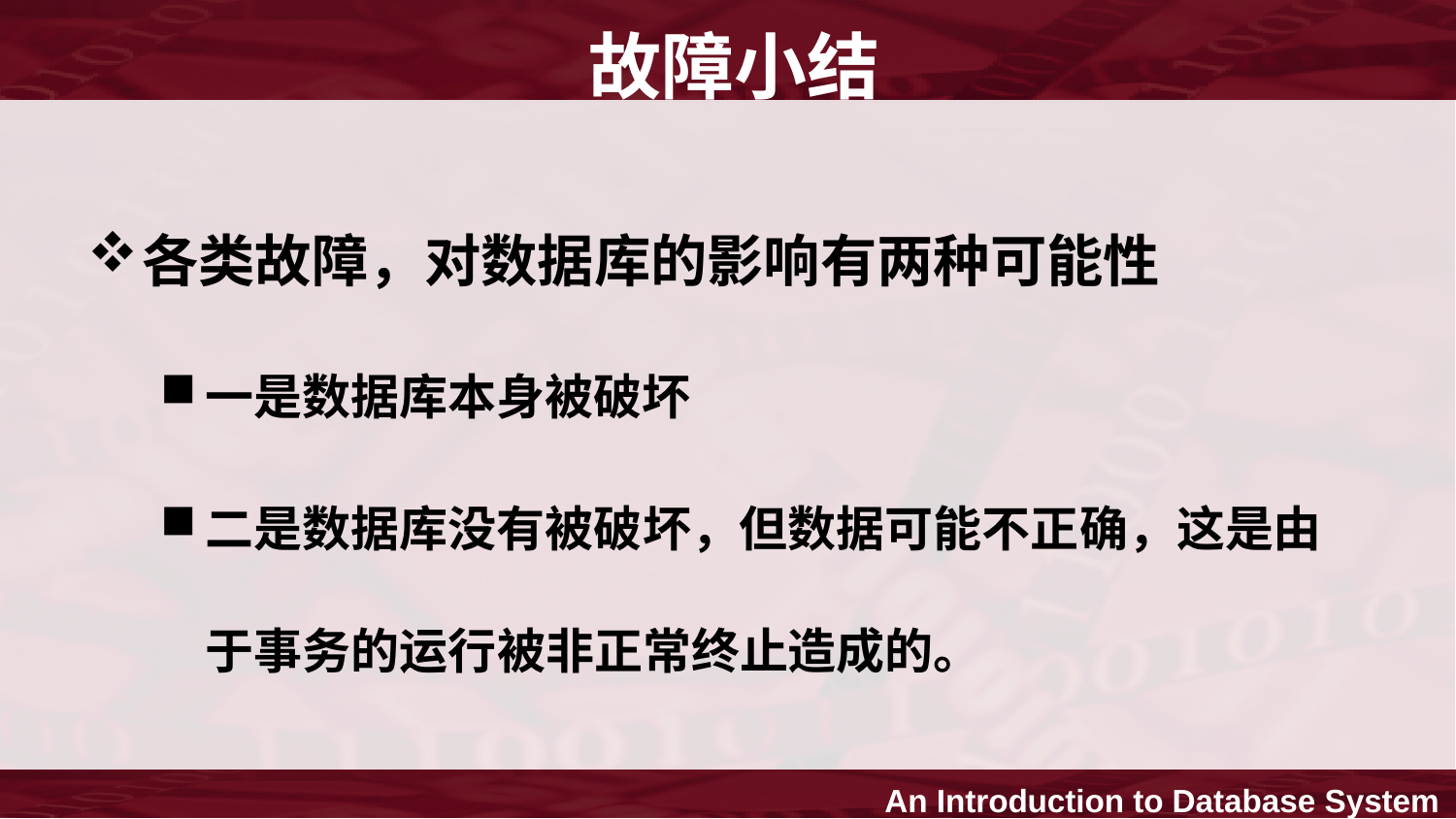

故障小结
各类故障，对数据库的影响有两种可能性
一是数据库本身被破坏
二是数据库没有被破坏，但数据可能不正确，这是由于事务的运行被非正常终止造成的。